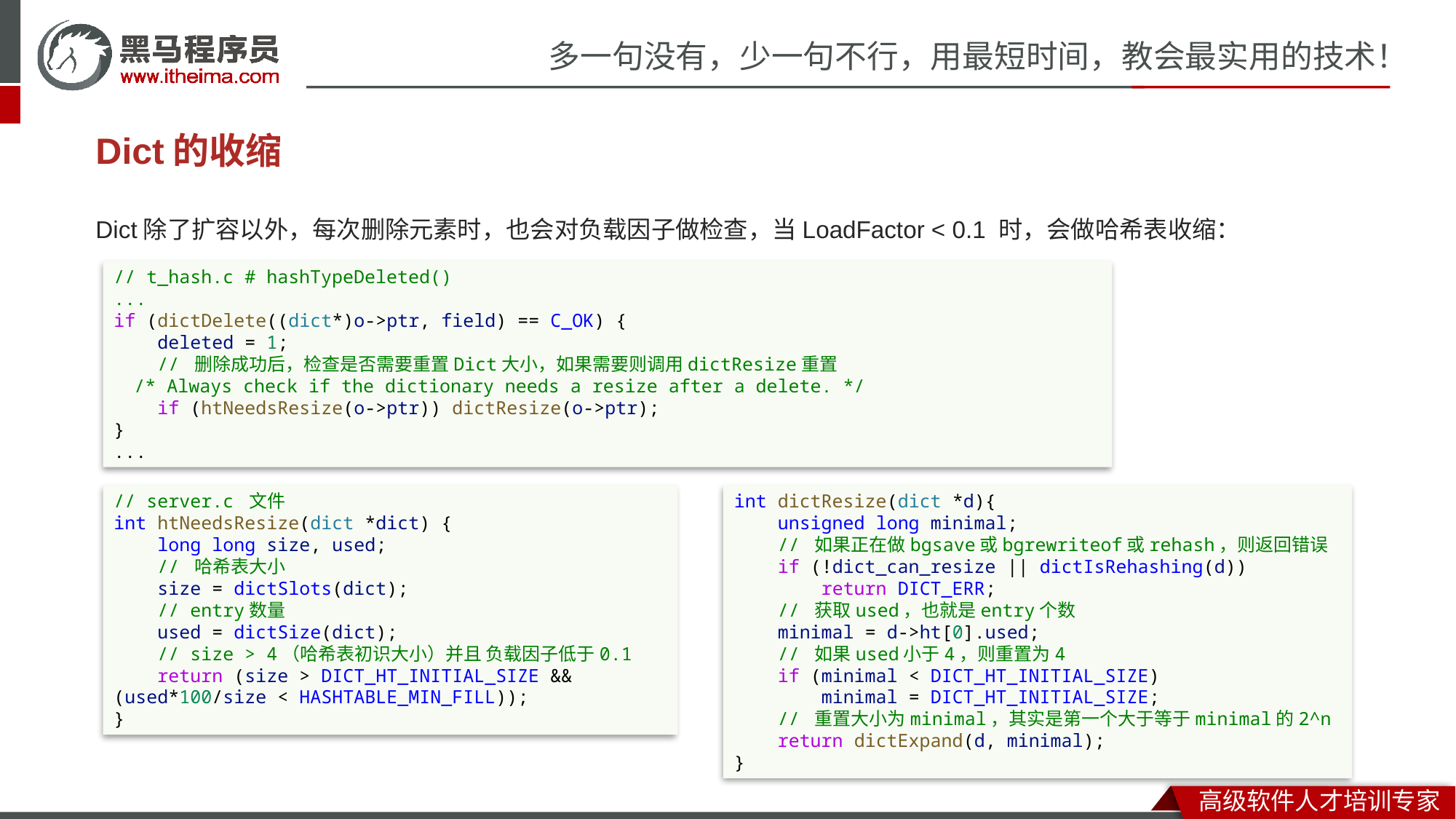

# Dict的收缩
Dict除了扩容以外，每次删除元素时，也会对负载因子做检查，当LoadFactor < 0.1 时，会做哈希表收缩：

// t_hash.c # hashTypeDeleted()
...
if (dictDelete((dict*)o->ptr, field) == C_OK) {
    deleted = 1;
    // 删除成功后，检查是否需要重置Dict大小，如果需要则调用dictResize重置
    /* Always check if the dictionary needs a resize after a delete. */
    if (htNeedsResize(o->ptr)) dictResize(o->ptr);
}
...
// server.c 文件
int htNeedsResize(dict *dict) {
    long long size, used;
    // 哈希表大小
    size = dictSlots(dict);
    // entry数量
    used = dictSize(dict);
    // size > 4（哈希表初识大小）并且 负载因子低于0.1
    return (size > DICT_HT_INITIAL_SIZE && (used*100/size < HASHTABLE_MIN_FILL));
}
int dictResize(dict *d){
    unsigned long minimal;
    // 如果正在做bgsave或bgrewriteof或rehash，则返回错误
    if (!dict_can_resize || dictIsRehashing(d))
        return DICT_ERR;
    // 获取used，也就是entry个数
    minimal = d->ht[0].used;
    // 如果used小于4，则重置为4
    if (minimal < DICT_HT_INITIAL_SIZE)
        minimal = DICT_HT_INITIAL_SIZE;
    // 重置大小为minimal，其实是第一个大于等于minimal的2^n
    return dictExpand(d, minimal);
}